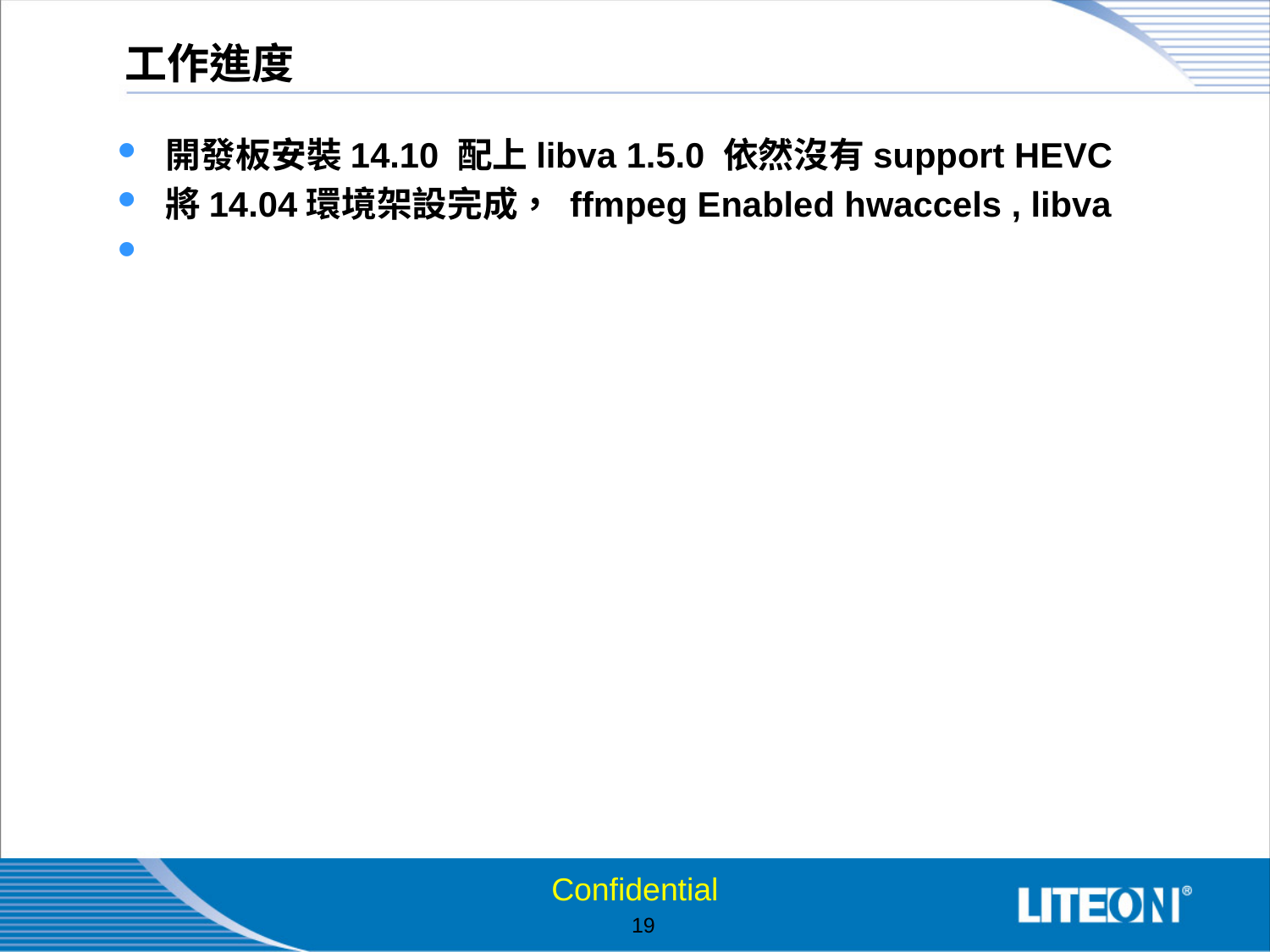

# 工作進度
開發板安裝14.10 配上libva 1.5.0 依然沒有support HEVC
將14.04環境架設完成， ffmpeg Enabled hwaccels , libva